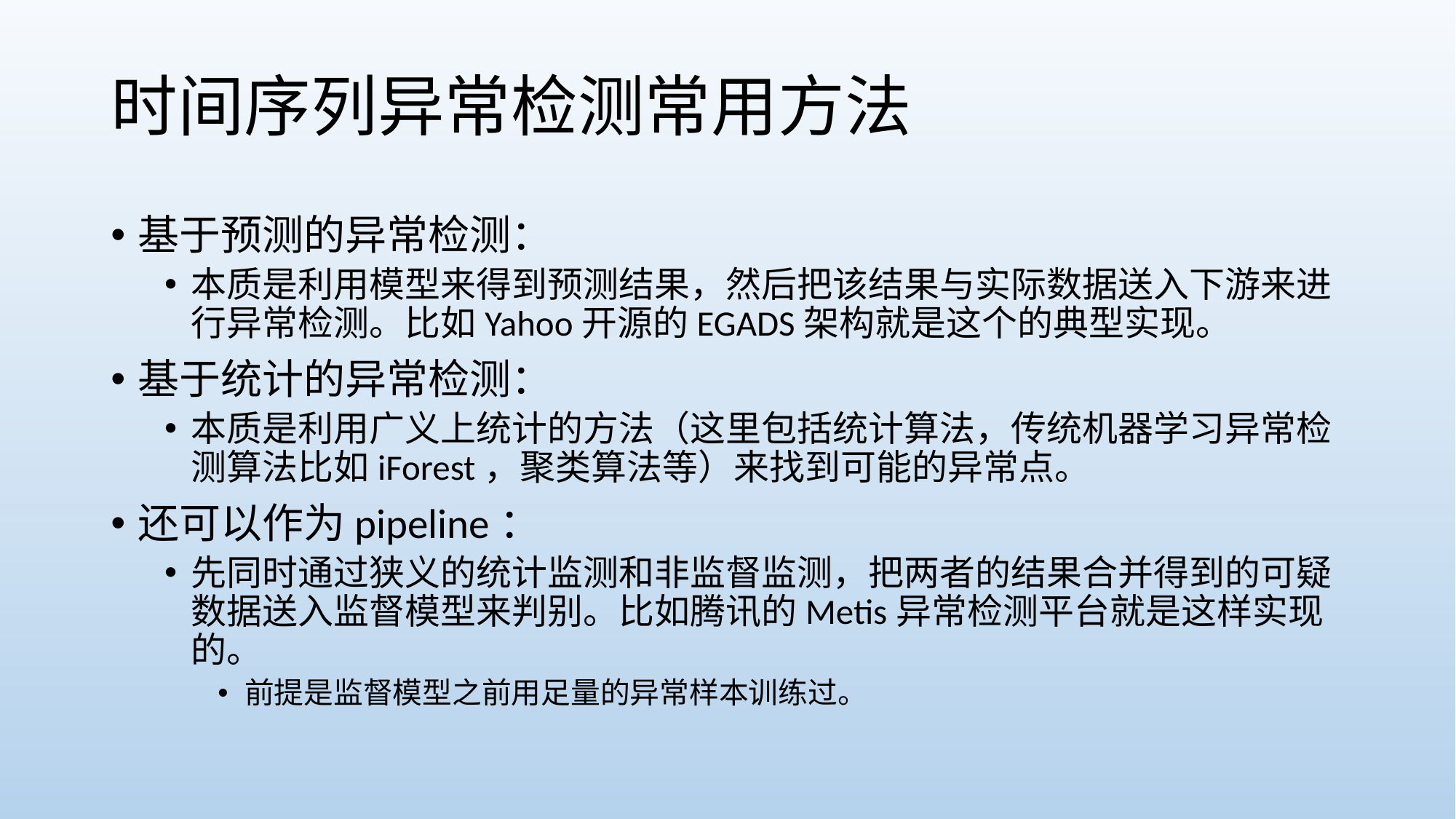

# 时间序列异常检测常用方法
基于预测的异常检测：
本质是利用模型来得到预测结果，然后把该结果与实际数据送入下游来进行异常检测。比如Yahoo开源的EGADS架构就是这个的典型实现。
基于统计的异常检测：
本质是利用广义上统计的方法（这里包括统计算法，传统机器学习异常检测算法比如iForest，聚类算法等）来找到可能的异常点。
还可以作为pipeline：
先同时通过狭义的统计监测和非监督监测，把两者的结果合并得到的可疑数据送入监督模型来判别。比如腾讯的Metis异常检测平台就是这样实现的。
前提是监督模型之前用足量的异常样本训练过。